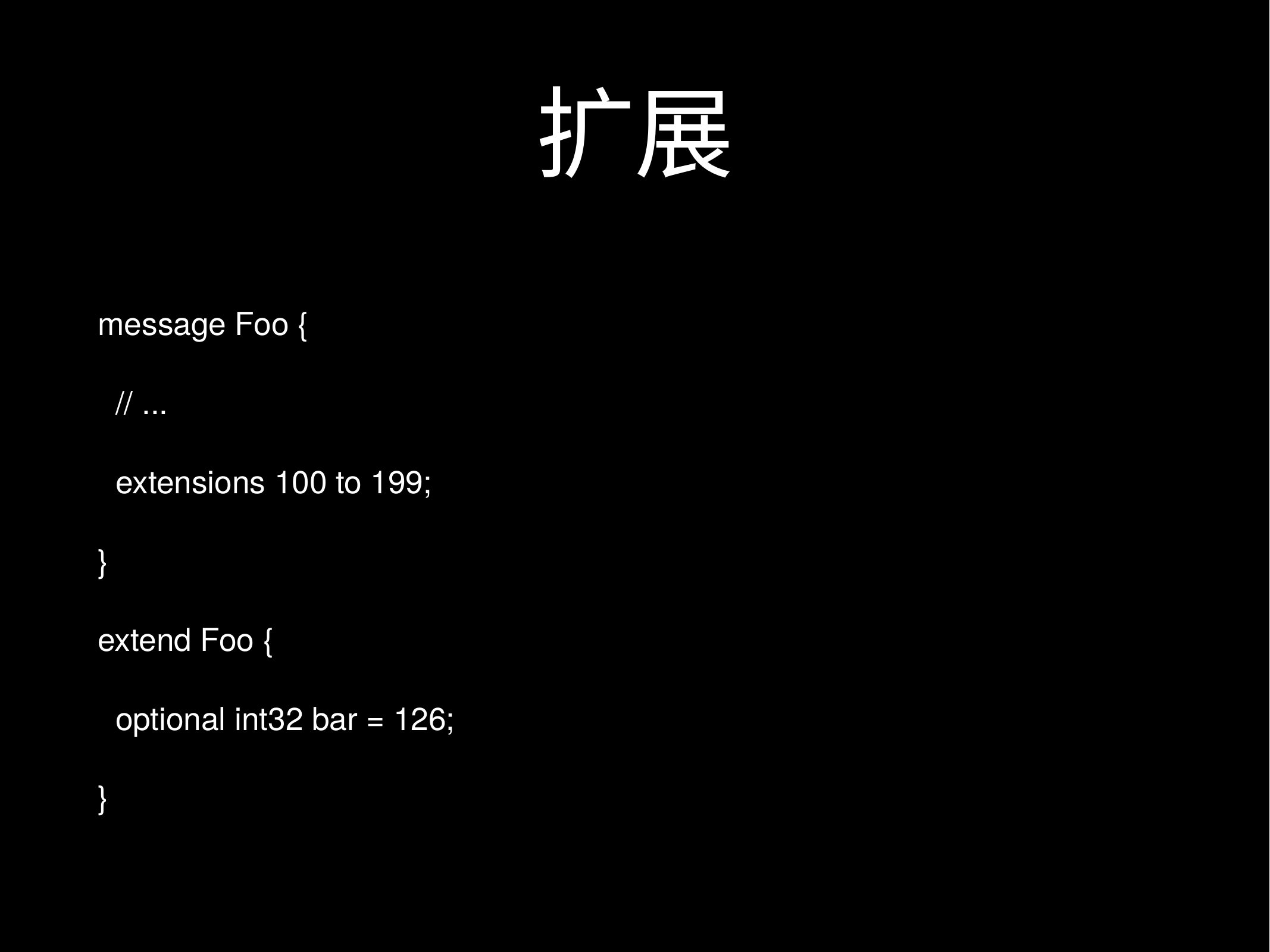

# 扩展
message Foo {
  // ...
  extensions 100 to 199;
}
extend Foo {
  optional int32 bar = 126;
}